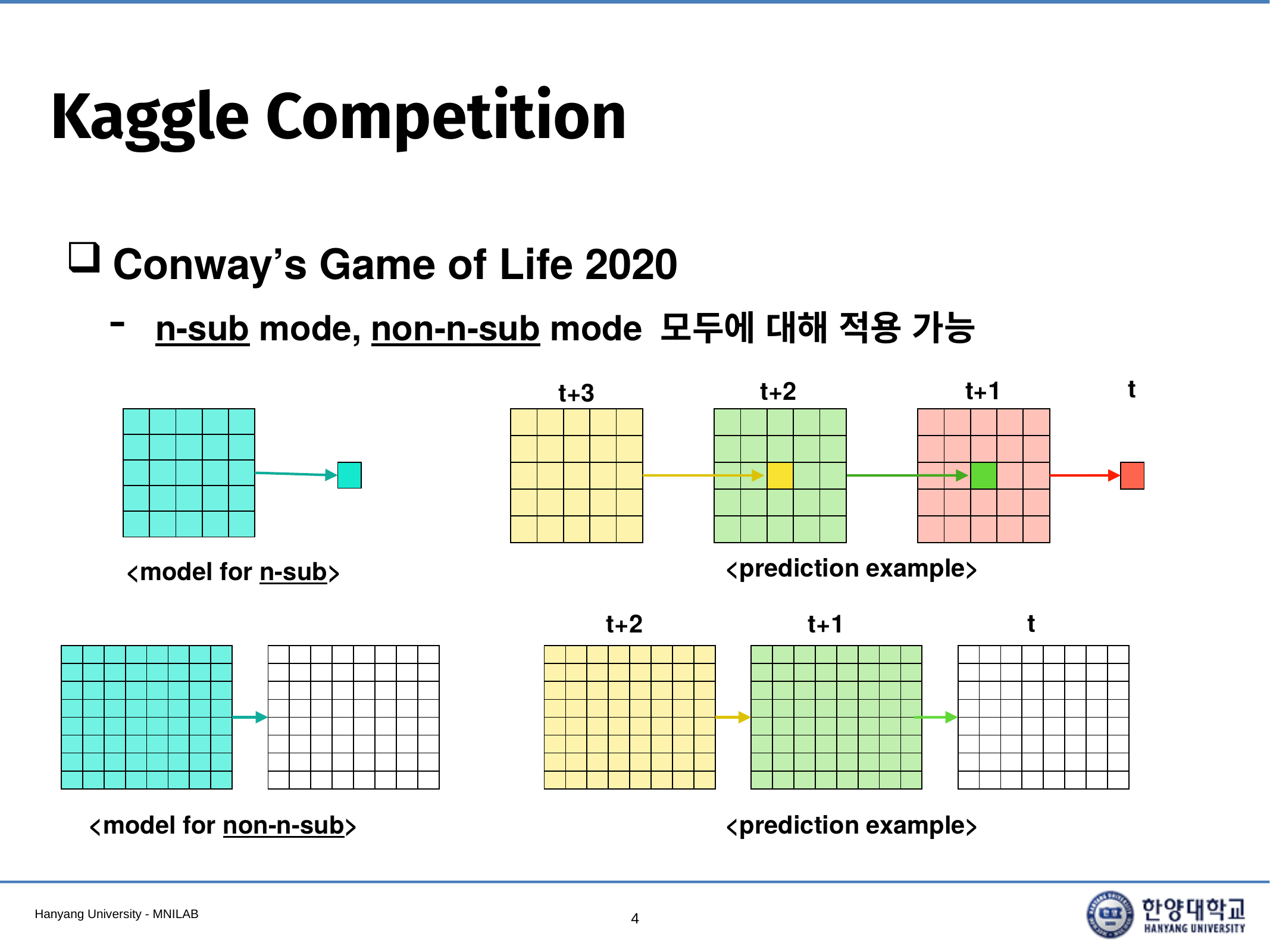

# Kaggle Competition
Conway’s Game of Life 2020
n-sub mode, non-n-sub mode 모두에 대해 적용 가능
t
t+1
t+2
t+3
|  |  |  |  |  |
| --- | --- | --- | --- | --- |
|  |  |  |  |  |
|  |  |  |  |  |
|  |  |  |  |  |
|  |  |  |  |  |
|  |  |  |  |  |
| --- | --- | --- | --- | --- |
|  |  |  |  |  |
|  |  |  |  |  |
|  |  |  |  |  |
|  |  |  |  |  |
|  |  |  |  |  |
| --- | --- | --- | --- | --- |
|  |  |  |  |  |
|  |  |  |  |  |
|  |  |  |  |  |
|  |  |  |  |  |
|  |  |  |  |  |
| --- | --- | --- | --- | --- |
|  |  |  |  |  |
|  |  |  |  |  |
|  |  |  |  |  |
|  |  |  |  |  |
|  |
| --- |
|  |
| --- |
<prediction example>
<model for n-sub>
t
t+2
t+1
|  |  |  |  |  |  |  |  |
| --- | --- | --- | --- | --- | --- | --- | --- |
|  |  |  |  |  |  |  |  |
|  |  |  |  |  |  |  |  |
|  |  |  |  |  |  |  |  |
|  |  |  |  |  |  |  |  |
|  |  |  |  |  |  |  |  |
|  |  |  |  |  |  |  |  |
|  |  |  |  |  |  |  |  |
|  |  |  |  |  |  |  |  |
| --- | --- | --- | --- | --- | --- | --- | --- |
|  |  |  |  |  |  |  |  |
|  |  |  |  |  |  |  |  |
|  |  |  |  |  |  |  |  |
|  |  |  |  |  |  |  |  |
|  |  |  |  |  |  |  |  |
|  |  |  |  |  |  |  |  |
|  |  |  |  |  |  |  |  |
|  |  |  |  |  |  |  |  |
| --- | --- | --- | --- | --- | --- | --- | --- |
|  |  |  |  |  |  |  |  |
|  |  |  |  |  |  |  |  |
|  |  |  |  |  |  |  |  |
|  |  |  |  |  |  |  |  |
|  |  |  |  |  |  |  |  |
|  |  |  |  |  |  |  |  |
|  |  |  |  |  |  |  |  |
|  |  |  |  |  |  |  |  |
| --- | --- | --- | --- | --- | --- | --- | --- |
|  |  |  |  |  |  |  |  |
|  |  |  |  |  |  |  |  |
|  |  |  |  |  |  |  |  |
|  |  |  |  |  |  |  |  |
|  |  |  |  |  |  |  |  |
|  |  |  |  |  |  |  |  |
|  |  |  |  |  |  |  |  |
|  |  |  |  |  |  |  |  |
| --- | --- | --- | --- | --- | --- | --- | --- |
|  |  |  |  |  |  |  |  |
|  |  |  |  |  |  |  |  |
|  |  |  |  |  |  |  |  |
|  |  |  |  |  |  |  |  |
|  |  |  |  |  |  |  |  |
|  |  |  |  |  |  |  |  |
|  |  |  |  |  |  |  |  |
<model for non-n-sub>
<prediction example>
4